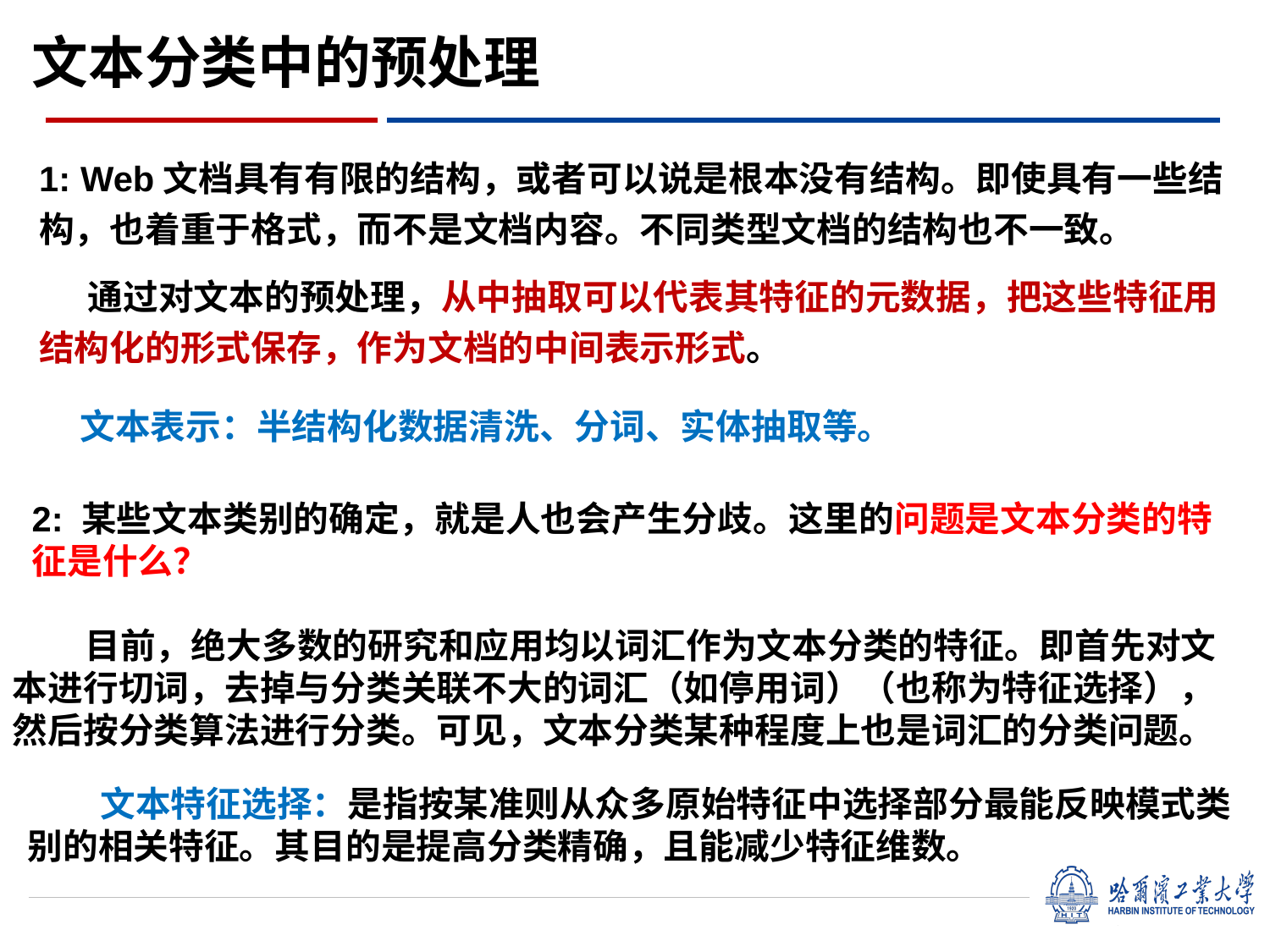

# 文本分类中的预处理
1: Web文档具有有限的结构，或者可以说是根本没有结构。即使具有一些结构，也着重于格式，而不是文档内容。不同类型文档的结构也不一致。
     通过对文本的预处理，从中抽取可以代表其特征的元数据，把这些特征用结构化的形式保存，作为文档的中间表示形式。
        文本表示：半结构化数据清洗、分词、实体抽取等。
2: 某些文本类别的确定，就是人也会产生分歧。这里的问题是文本分类的特征是什么？
        目前，绝大多数的研究和应用均以词汇作为文本分类的特征。即首先对文本进行切词，去掉与分类关联不大的词汇（如停用词）（也称为特征选择），然后按分类算法进行分类。可见，文本分类某种程度上也是词汇的分类问题。
        文本特征选择：是指按某准则从众多原始特征中选择部分最能反映模式类别的相关特征。其目的是提高分类精确，且能减少特征维数。